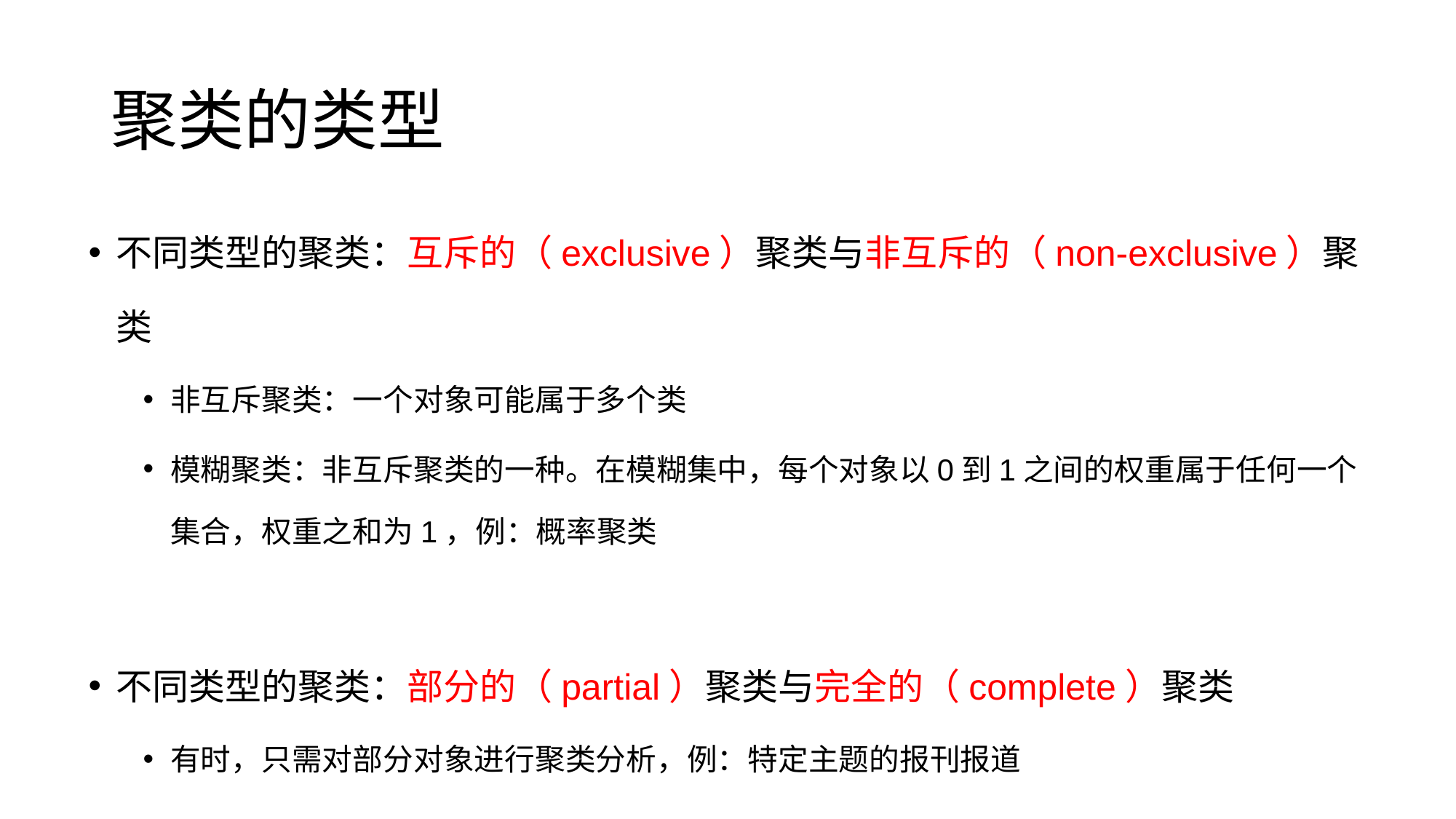

# 聚类的类型
不同类型的聚类：互斥的（exclusive）聚类与非互斥的（non-exclusive）聚类
非互斥聚类：一个对象可能属于多个类
模糊聚类：非互斥聚类的一种。在模糊集中，每个对象以0到1之间的权重属于任何一个集合，权重之和为1，例：概率聚类

不同类型的聚类：部分的（partial）聚类与完全的（complete）聚类
有时，只需对部分对象进行聚类分析，例：特定主题的报刊报道